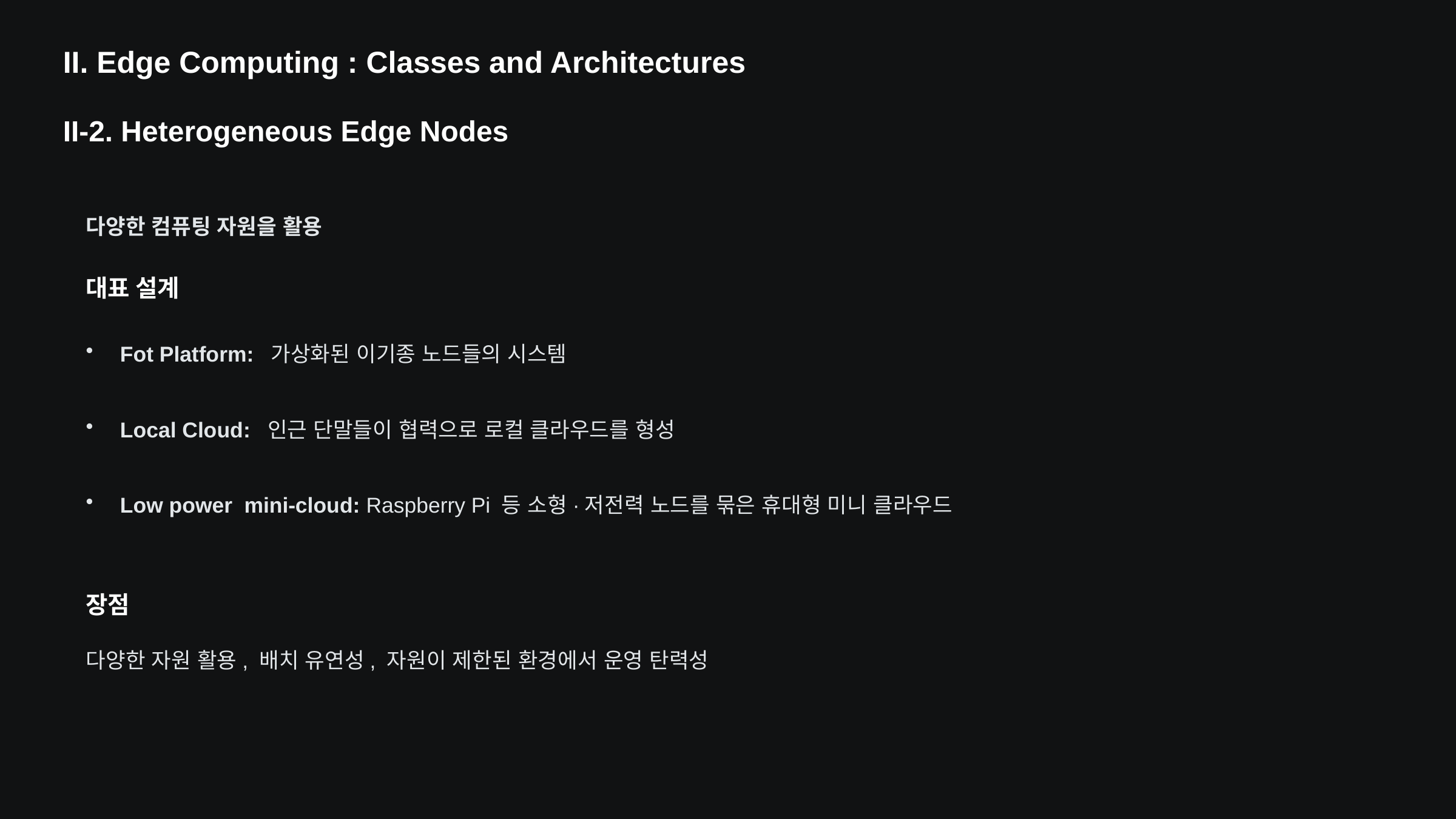

II. Edge Computing : Classes and Architectures
II-2. Heterogeneous Edge Nodes
다양한 컴퓨팅 자원을 활용
대표 설계
Fot Platform:  가상화된 이기종 노드들의 시스템
Local Cloud:  인근 단말들이 협력으로 로컬 클라우드를 형성
Low power  mini-cloud: Raspberry Pi 등 소형·저전력 노드를 묶은 휴대형 미니 클라우드
장점
다양한 자원 활용, 배치 유연성, 자원이 제한된 환경에서 운영 탄력성